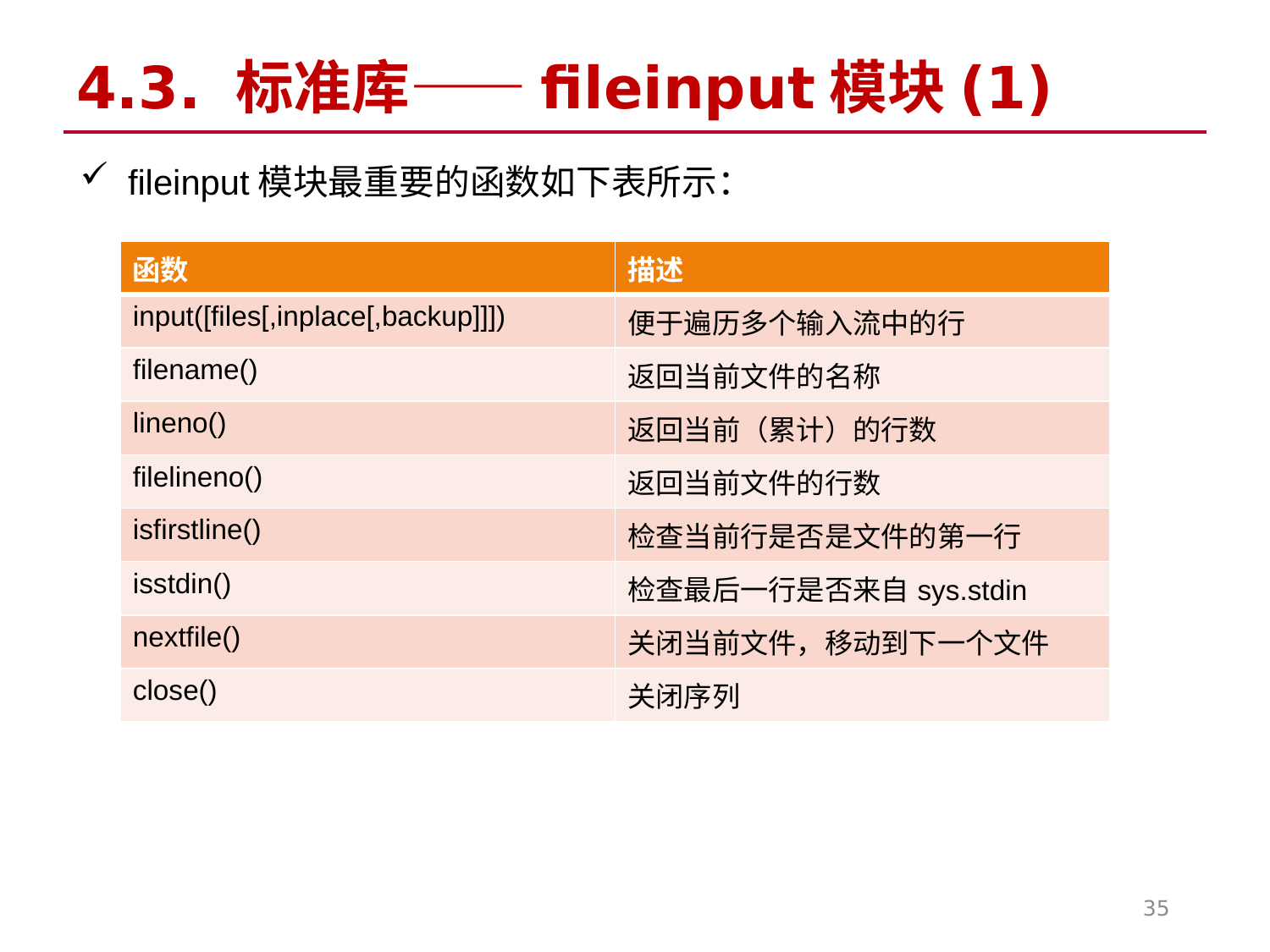

# 4.3. 标准库——fileinput模块(1)
fileinput模块最重要的函数如下表所示：
| 函数 | 描述 |
| --- | --- |
| input([files[,inplace[,backup]]]) | 便于遍历多个输入流中的行 |
| filename() | 返回当前文件的名称 |
| lineno() | 返回当前（累计）的行数 |
| filelineno() | 返回当前文件的行数 |
| isfirstline() | 检查当前行是否是文件的第一行 |
| isstdin() | 检查最后一行是否来自sys.stdin |
| nextfile() | 关闭当前文件，移动到下一个文件 |
| close() | 关闭序列 |
35